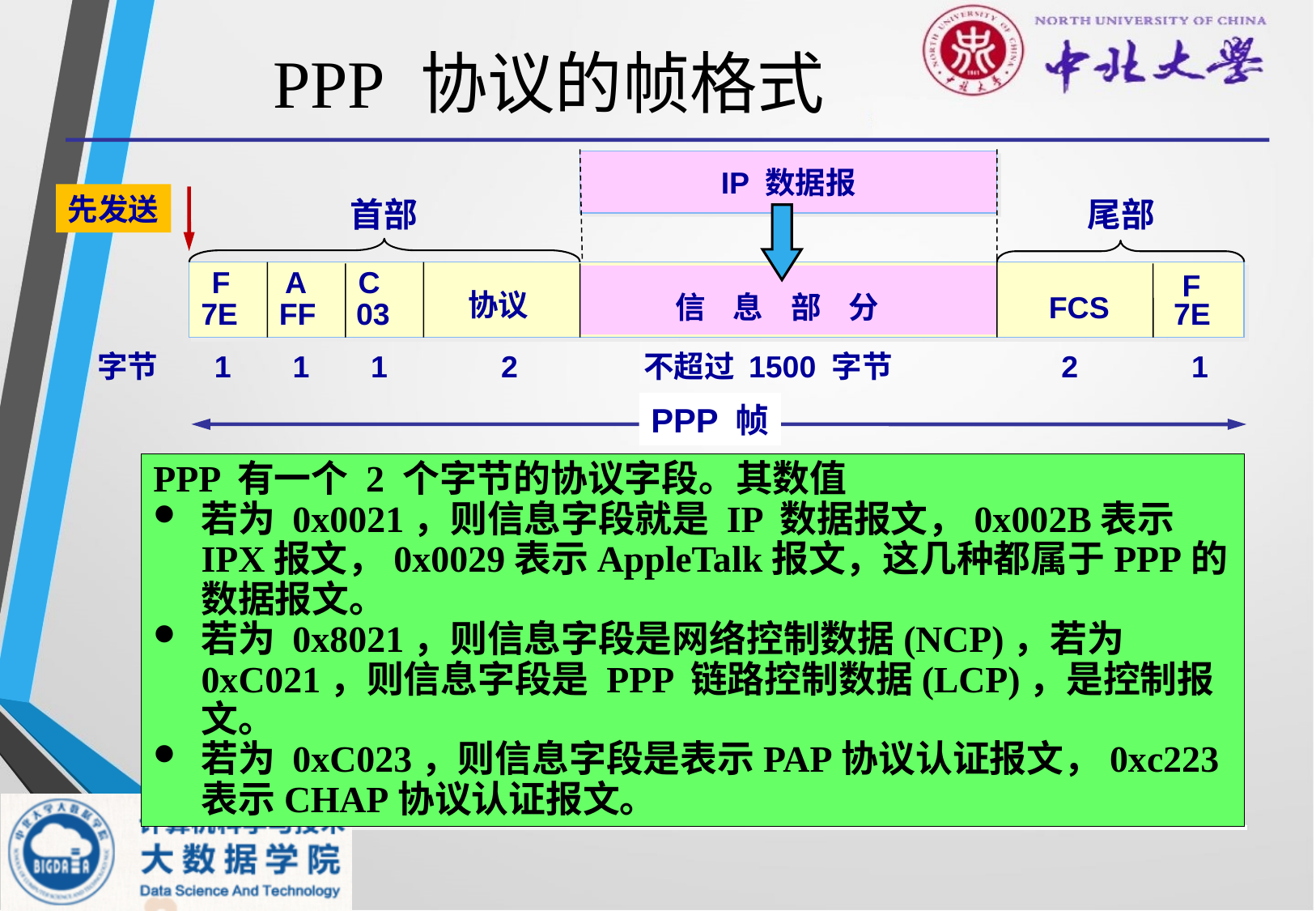

# PPP 协议的帧格式

IP 数据报
先发送

首部
尾部

A
F
C

F

协议
信    息    部    分
FCS
7E
FF
03
7E
字节
1
1
1
2
不超过 1500 字节
2
1
PPP 帧

PPP 有一个 2 个字节的协议字段。其数值
若为 0x0021，则信息字段就是 IP 数据报文，0x002B表示IPX报文，0x0029表示AppleTalk报文，这几种都属于PPP的数据报文。
若为 0x8021，则信息字段是网络控制数据(NCP)，若为 0xC021，则信息字段是 PPP 链路控制数据(LCP)，是控制报文。
若为 0xC023，则信息字段是表示PAP协议认证报文，0xc223表示CHAP协议认证报文。
14